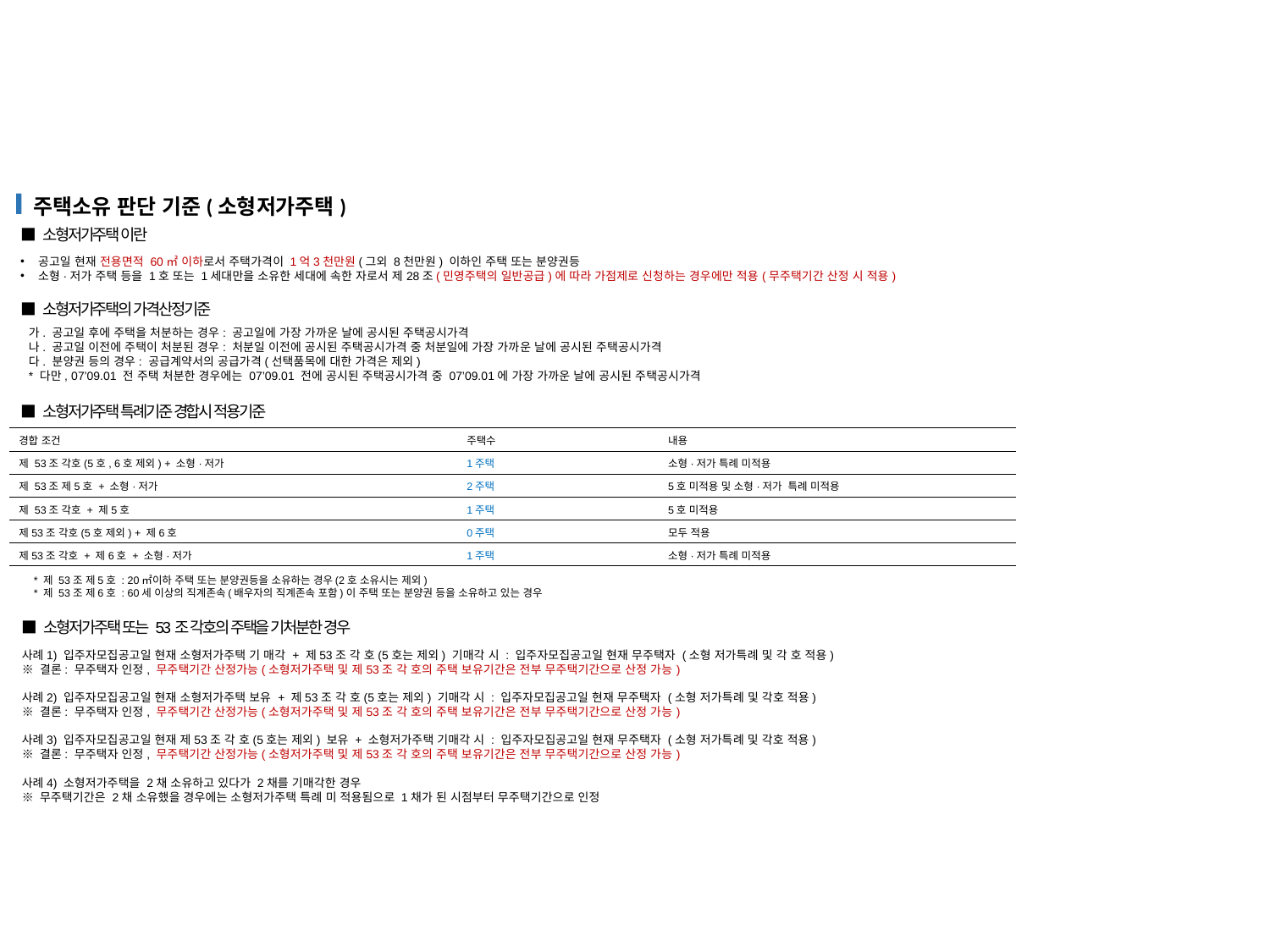

주택소유 판단 기준(소형저가주택)

■ 소형저가주택 이란
공고일 현재 전용면적 60㎡ 이하로서 주택가격이 1억3천만원(그외 8천만원) 이하인 주택 또는 분양권등
소형·저가 주택 등을 1호 또는 1세대만을 소유한 세대에 속한 자로서 제28조(민영주택의 일반공급)에 따라 가점제로 신청하는 경우에만 적용(무주택기간 산정 시 적용)
■ 소형저가주택의 가격산정기준
가. 공고일 후에 주택을 처분하는 경우: 공고일에 가장 가까운 날에 공시된 주택공시가격
나. 공고일 이전에 주택이 처분된 경우: 처분일 이전에 공시된 주택공시가격 중 처분일에 가장 가까운 날에 공시된 주택공시가격
다. 분양권 등의 경우: 공급계약서의 공급가격(선택품목에 대한 가격은 제외)
* 다만, 07’09.01 전 주택 처분한 경우에는 07’09.01 전에 공시된 주택공시가격 중 07’09.01에 가장 가까운 날에 공시된 주택공시가격
■ 소형저가주택 특례기준 경합시 적용기준
| 경합 조건 | 주택수 | 내용 |
| --- | --- | --- |
| 제 53조 각호(5호, 6호 제외) + 소형·저가 | 1주택 | 소형·저가 특례 미적용 |
| 제 53조 제5호 + 소형·저가 | 2주택 | 5호 미적용 및 소형·저가 특례 미적용 |
| 제 53조 각호 + 제5호 | 1주택 | 5호 미적용 |
| 제53조 각호(5호 제외) + 제6호 | 0주택 | 모두 적용 |
| 제53조 각호 + 제6호 + 소형·저가 | 1주택 | 소형·저가 특례 미적용 |
* 제 53조 제5호 : 20㎡이하 주택 또는 분양권등을 소유하는 경우(2호 소유시는 제외)
* 제 53조 제6호 : 60세 이상의 직계존속(배우자의 직계존속 포함)이 주택 또는 분양권 등을 소유하고 있는 경우
■ 소형저가주택 또는 53조 각호의 주택을 기처분한 경우
사례1) 입주자모집공고일 현재 소형저가주택 기 매각 + 제53조 각 호(5호는 제외) 기매각 시 : 입주자모집공고일 현재 무주택자 (소형 저가특례 및 각 호 적용)
※ 결론: 무주택자 인정, 무주택기간 산정가능(소형저가주택 및 제53조 각 호의 주택 보유기간은 전부 무주택기간으로 산정 가능)

사례2) 입주자모집공고일 현재 소형저가주택 보유 + 제53조 각 호(5호는 제외) 기매각 시 : 입주자모집공고일 현재 무주택자 (소형 저가특례 및 각호 적용)
※ 결론: 무주택자 인정, 무주택기간 산정가능(소형저가주택 및 제53조 각 호의 주택 보유기간은 전부 무주택기간으로 산정 가능)

사례3) 입주자모집공고일 현재 제53조 각 호(5호는 제외) 보유 + 소형저가주택 기매각 시 : 입주자모집공고일 현재 무주택자 (소형 저가특례 및 각호 적용)
※ 결론: 무주택자 인정, 무주택기간 산정가능(소형저가주택 및 제53조 각 호의 주택 보유기간은 전부 무주택기간으로 산정 가능)

사례4) 소형저가주택을 2채 소유하고 있다가 2채를 기매각한 경우
※ 무주택기간은 2채 소유했을 경우에는 소형저가주택 특례 미 적용됨으로 1채가 된 시점부터 무주택기간으로 인정